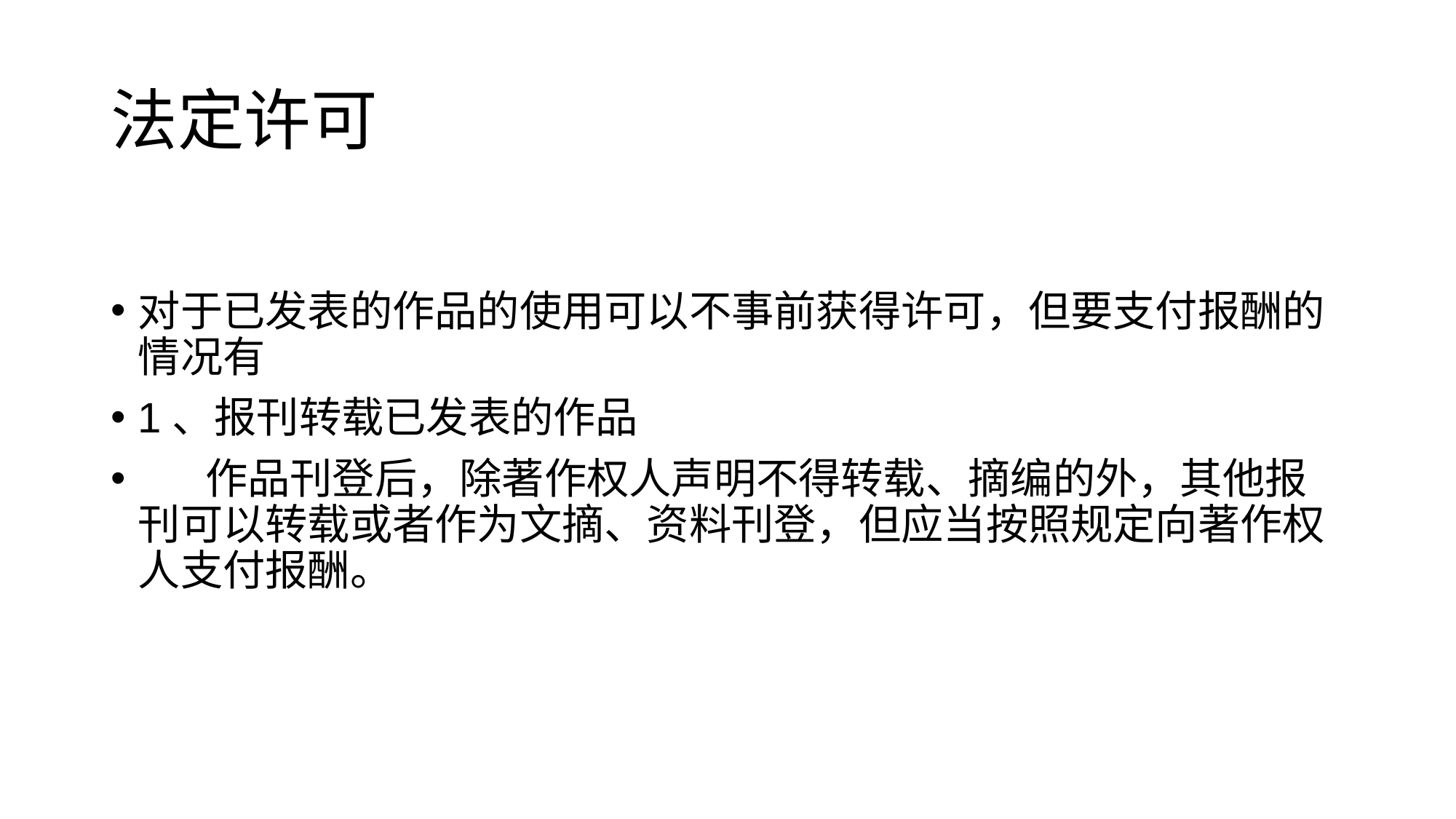

# 法定许可

对于已发表的作品的使用可以不事前获得许可，但要支付报酬的情况有
1、报刊转载已发表的作品
      作品刊登后，除著作权人声明不得转载、摘编的外，其他报刊可以转载或者作为文摘、资料刊登，但应当按照规定向著作权人支付报酬。